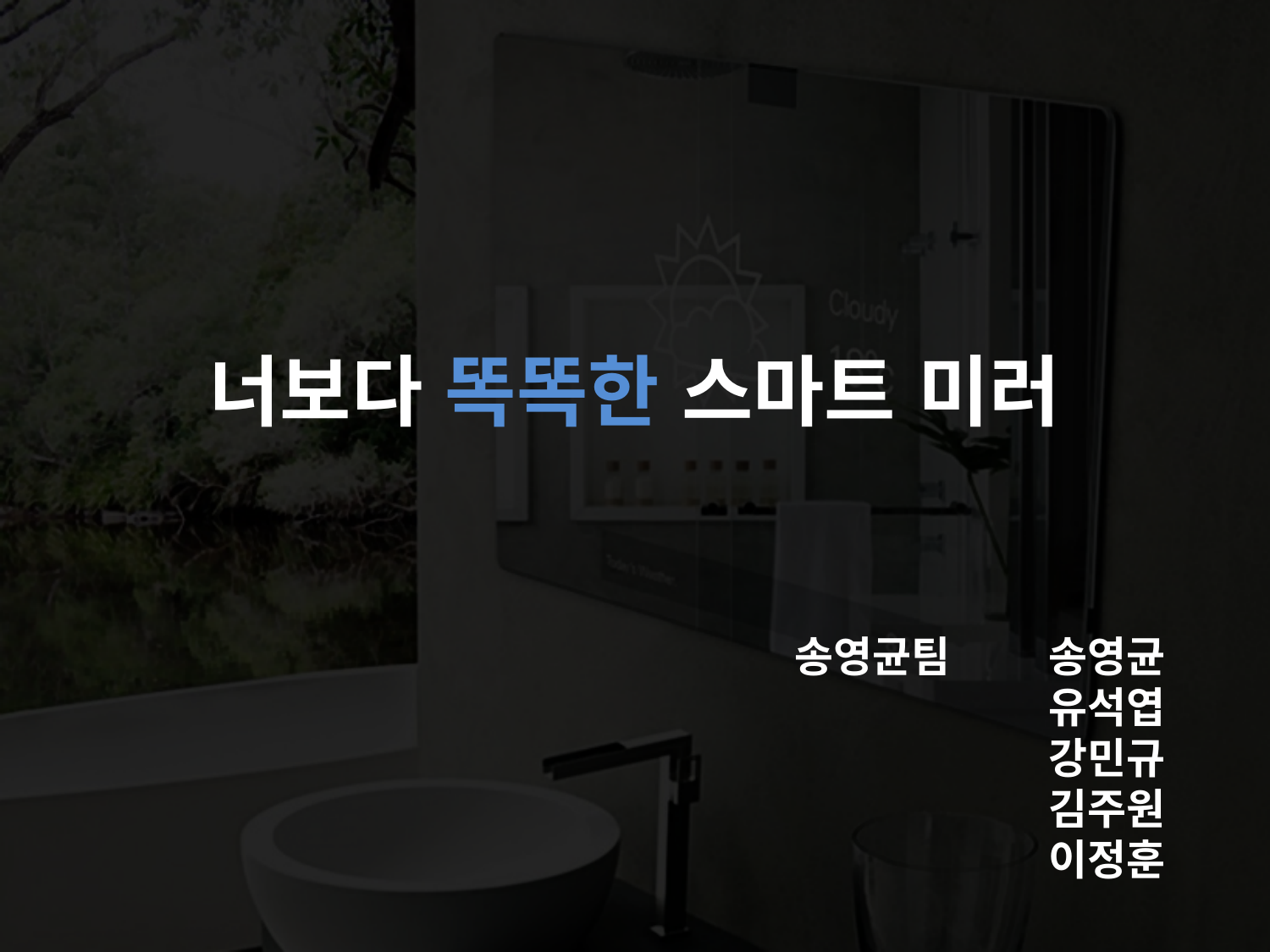

너보다 똑똑한 스마트 미러

송영균팀	송영균
		유석엽
		강민규
		김주원
		이정훈